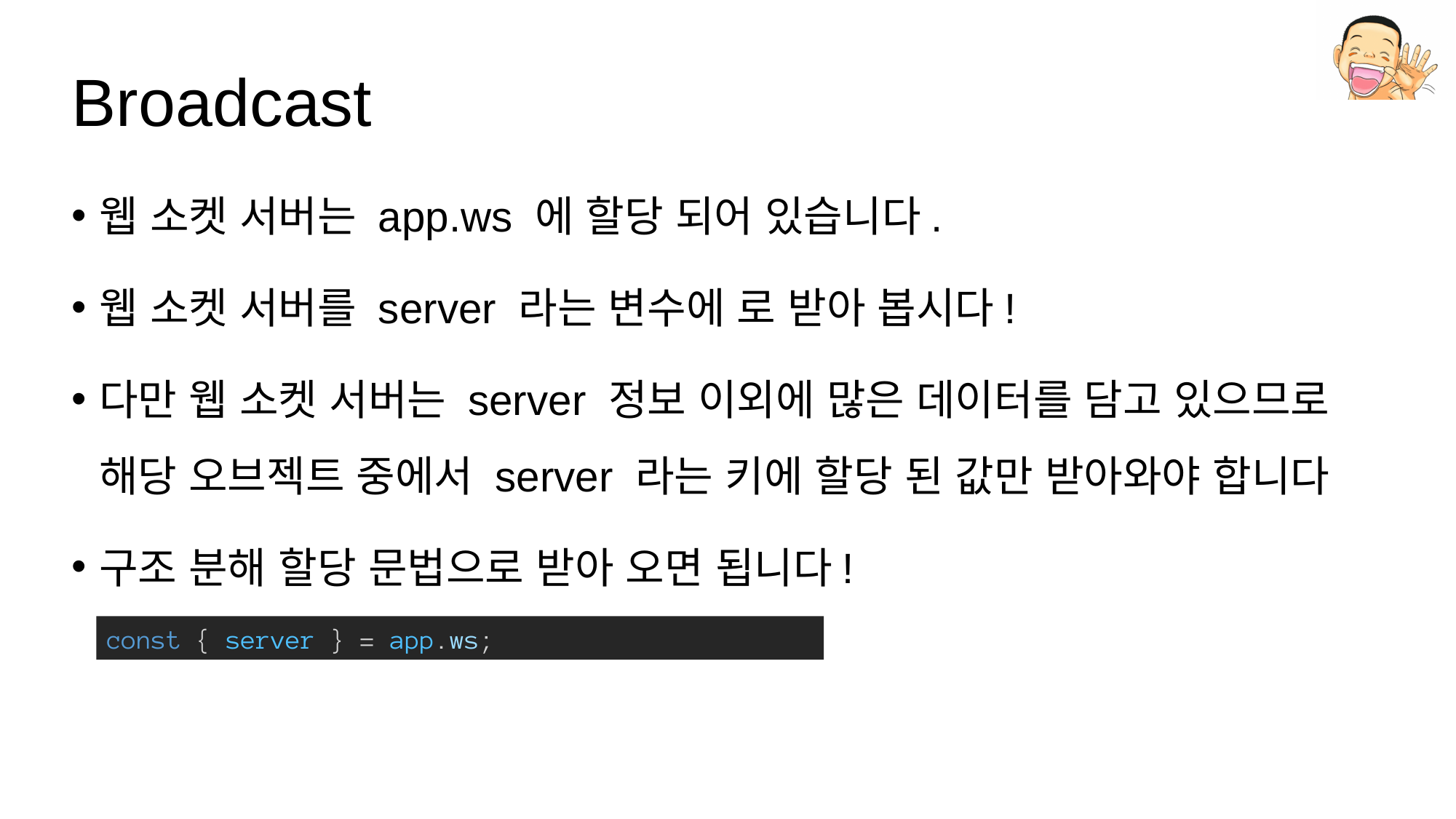

# Broadcast
웹 소켓 서버는 app.ws 에 할당 되어 있습니다.
웹 소켓 서버를 server 라는 변수에 로 받아 봅시다!
다만 웹 소켓 서버는 server 정보 이외에 많은 데이터를 담고 있으므로 해당 오브젝트 중에서 server 라는 키에 할당 된 값만 받아와야 합니다
구조 분해 할당 문법으로 받아 오면 됩니다!
const { server } = app.ws;